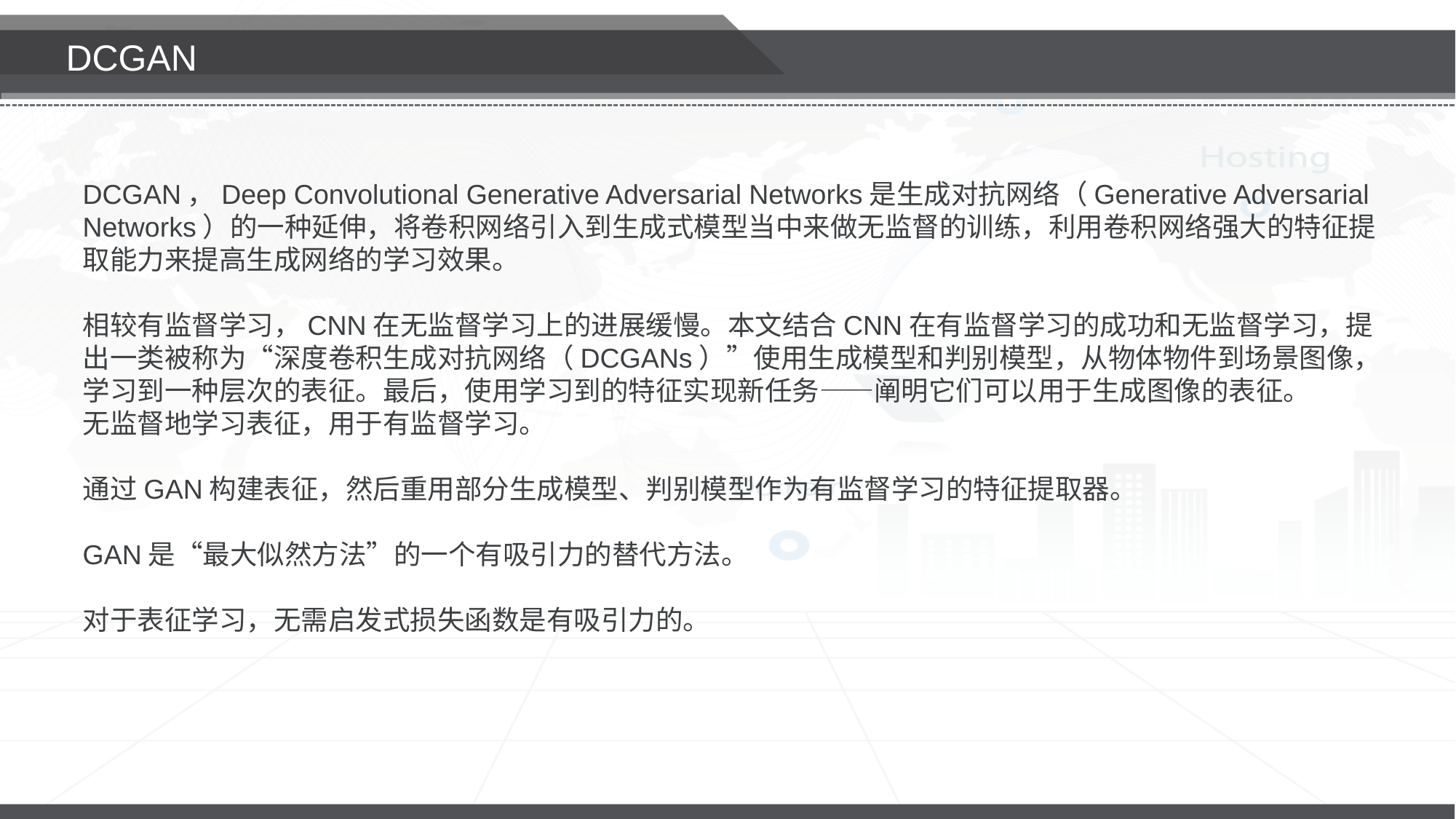

DCGAN
DCGAN，Deep Convolutional Generative Adversarial Networks是生成对抗网络（Generative Adversarial Networks）的一种延伸，将卷积网络引入到生成式模型当中来做无监督的训练，利用卷积网络强大的特征提取能力来提高生成网络的学习效果。

相较有监督学习，CNN在无监督学习上的进展缓慢。本文结合CNN在有监督学习的成功和无监督学习，提出一类被称为“深度卷积生成对抗网络（DCGANs）”使用生成模型和判别模型，从物体物件到场景图像，学习到一种层次的表征。最后，使用学习到的特征实现新任务——阐明它们可以用于生成图像的表征。
无监督地学习表征，用于有监督学习。

通过GAN构建表征，然后重用部分生成模型、判别模型作为有监督学习的特征提取器。

GAN是“最大似然方法”的一个有吸引力的替代方法。

对于表征学习，无需启发式损失函数是有吸引力的。